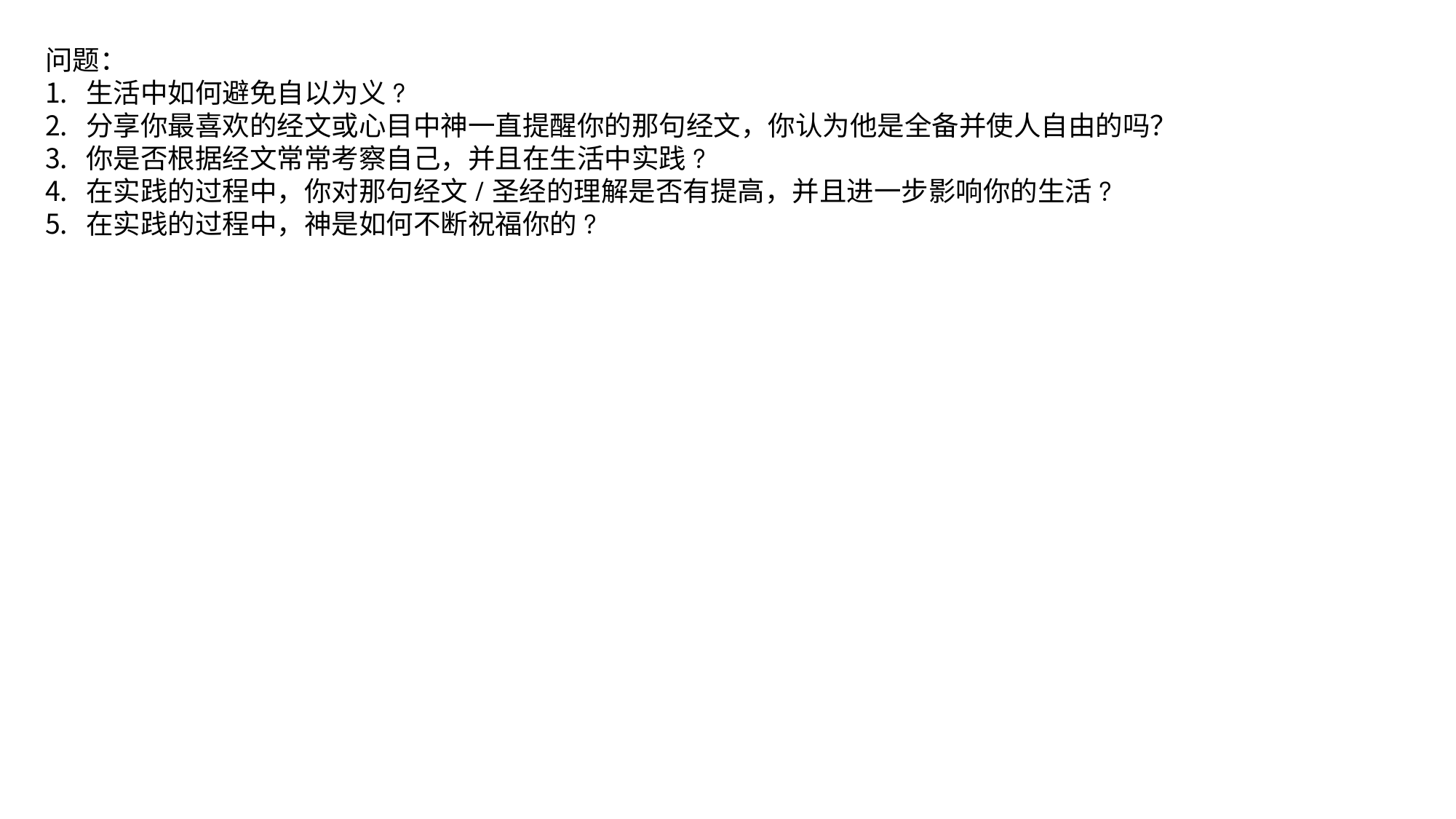

问题：
生活中如何避免自以为义?
分享你最喜欢的经文或心目中神一直提醒你的那句经文，你认为他是全备并使人自由的吗？
你是否根据经文常常考察自己，并且在生活中实践?
在实践的过程中，你对那句经文/圣经的理解是否有提高，并且进一步影响你的生活?
在实践的过程中，神是如何不断祝福你的?